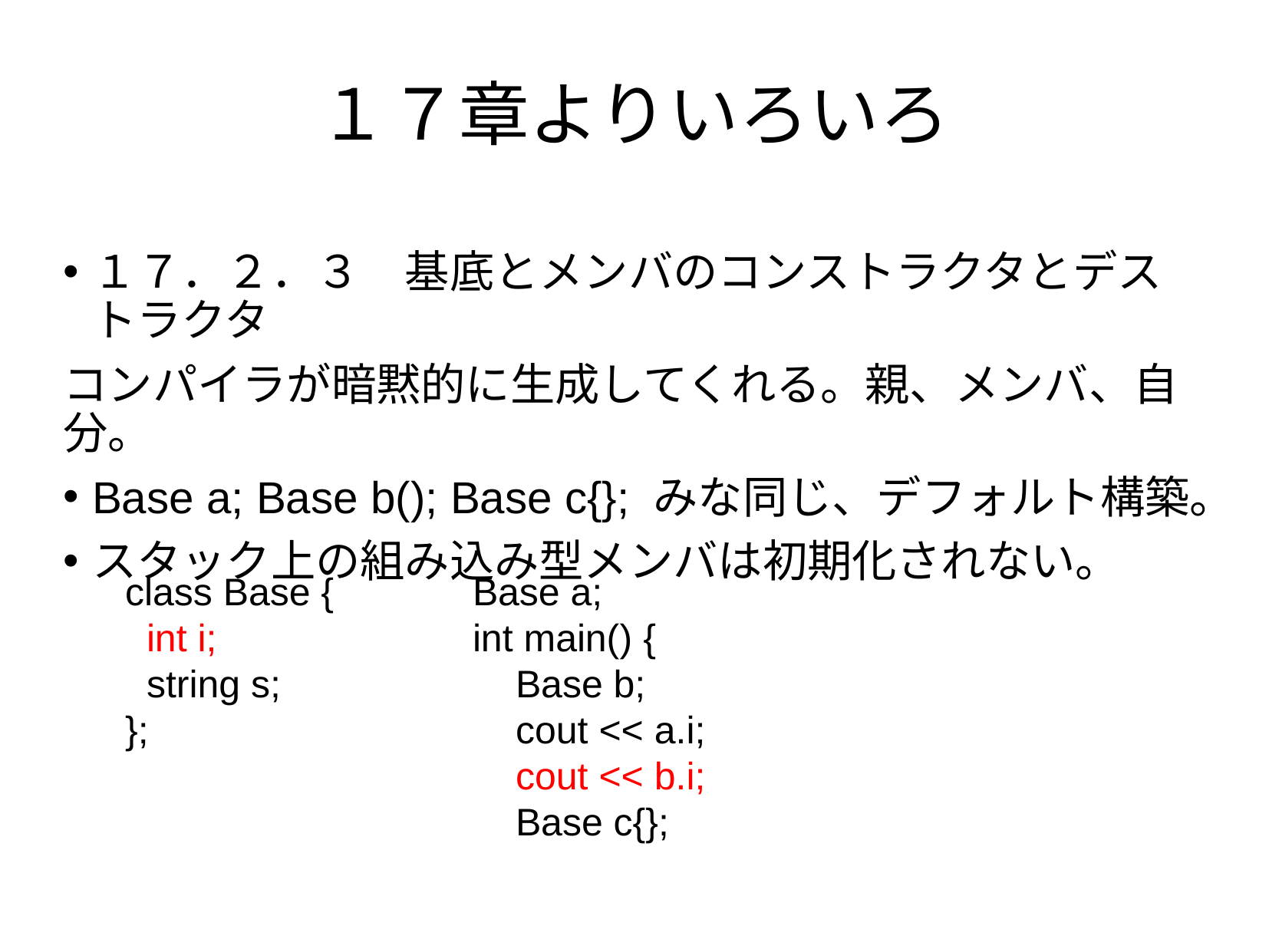

# １７章よりいろいろ
１７．２．３　基底とメンバのコンストラクタとデストラクタ
コンパイラが暗黙的に生成してくれる。親、メンバ、自分。
Base a; Base b(); Base c{}; みな同じ、デフォルト構築。
スタック上の組み込み型メンバは初期化されない。

class Base {
  int i;
  string s;
};
Base a;
int main() {
    Base b;
    cout << a.i;
    cout << b.i;
    Base c{};